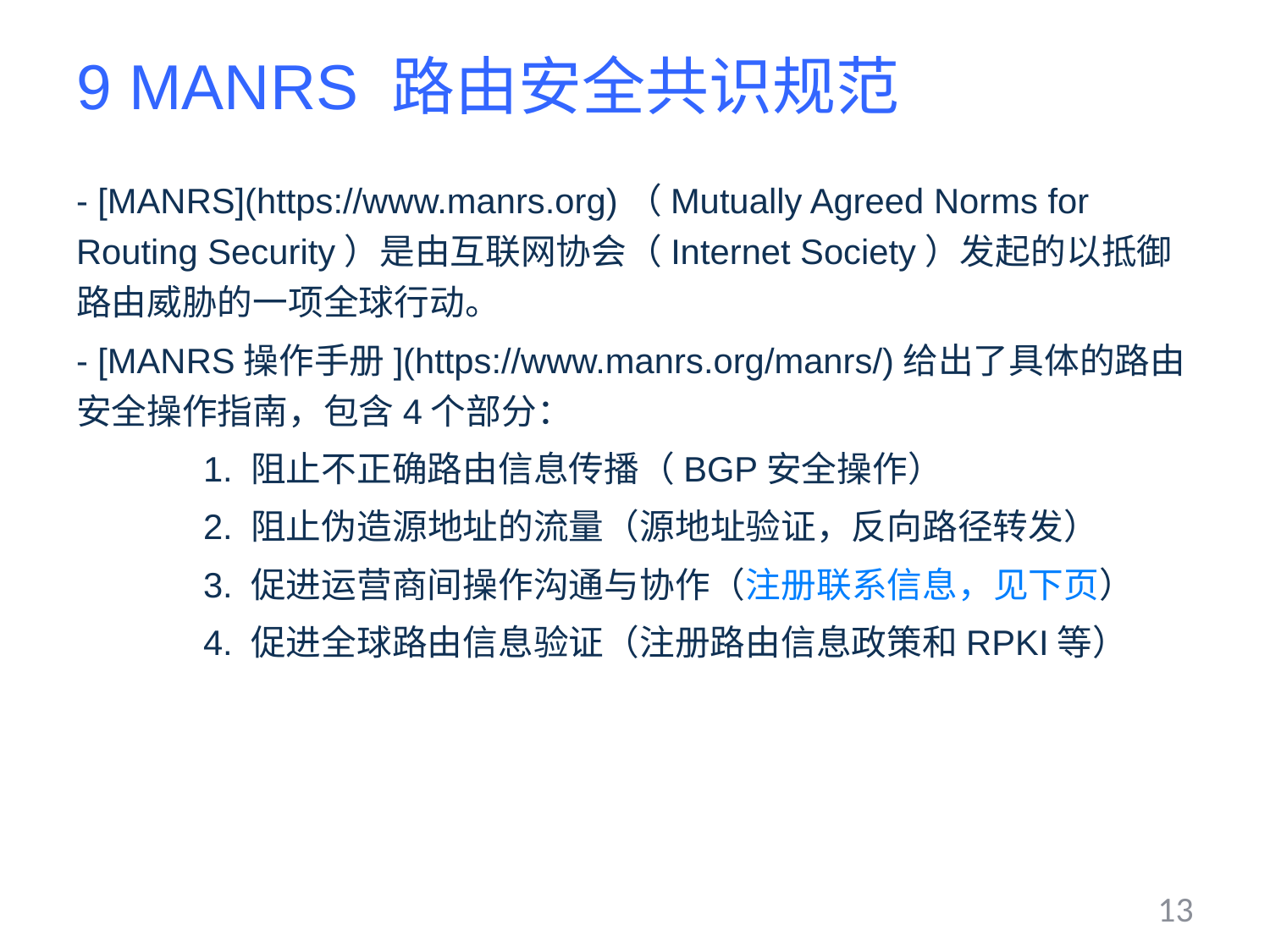

# 9 MANRS 路由安全共识规范
- [MANRS](https://www.manrs.org)（Mutually Agreed Norms for Routing Security）是由互联网协会（Internet Society）发起的以抵御路由威胁的一项全球行动。
- [MANRS操作手册](https://www.manrs.org/manrs/)给出了具体的路由安全操作指南，包含4个部分：
	1. 阻止不正确路由信息传播（BGP安全操作）
	2. 阻止伪造源地址的流量（源地址验证，反向路径转发）
	3. 促进运营商间操作沟通与协作（注册联系信息，见下页）
	4. 促进全球路由信息验证（注册路由信息政策和RPKI等）
13